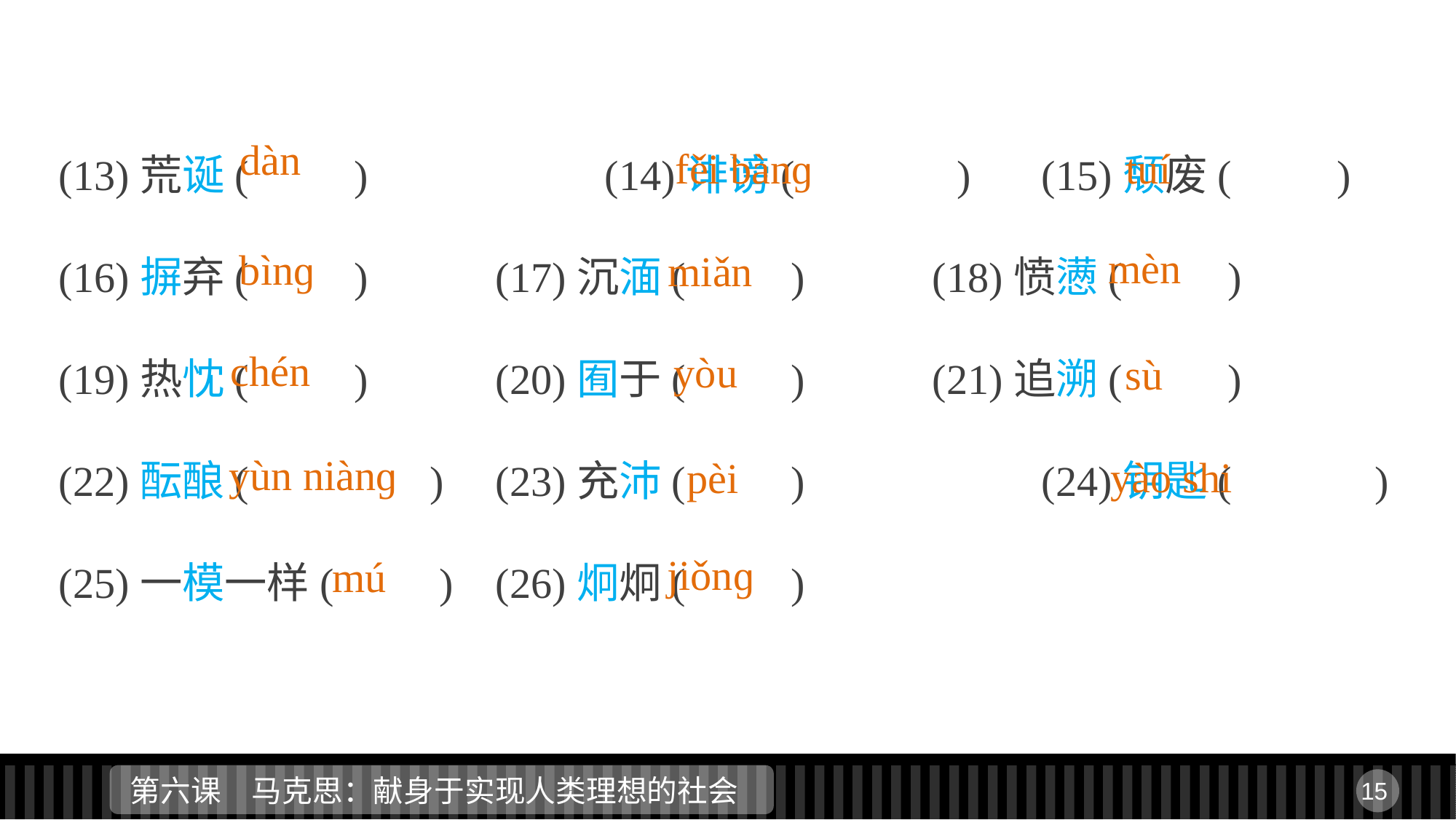

(13)荒诞(　　)  		(14)诽谤(　　      )	(15)颓废(　　)
(16)摒弃(　　)		(17)沉湎(　　)		(18)愤懑(　　)
(19)热忱(　　)		(20)囿于(　　)		(21)追溯(　　)
(22)酝酿(　　        )	(23)充沛(　　)  		(24)钥匙(　    　)
(25)一模一样(　　)  	(26)炯炯(　　)
dàn
fěi bànɡ
tuí
mèn
bìnɡ
miǎn
chén
yòu
sù
yùn niànɡ
yào shi
pèi
jiǒnɡ
mú